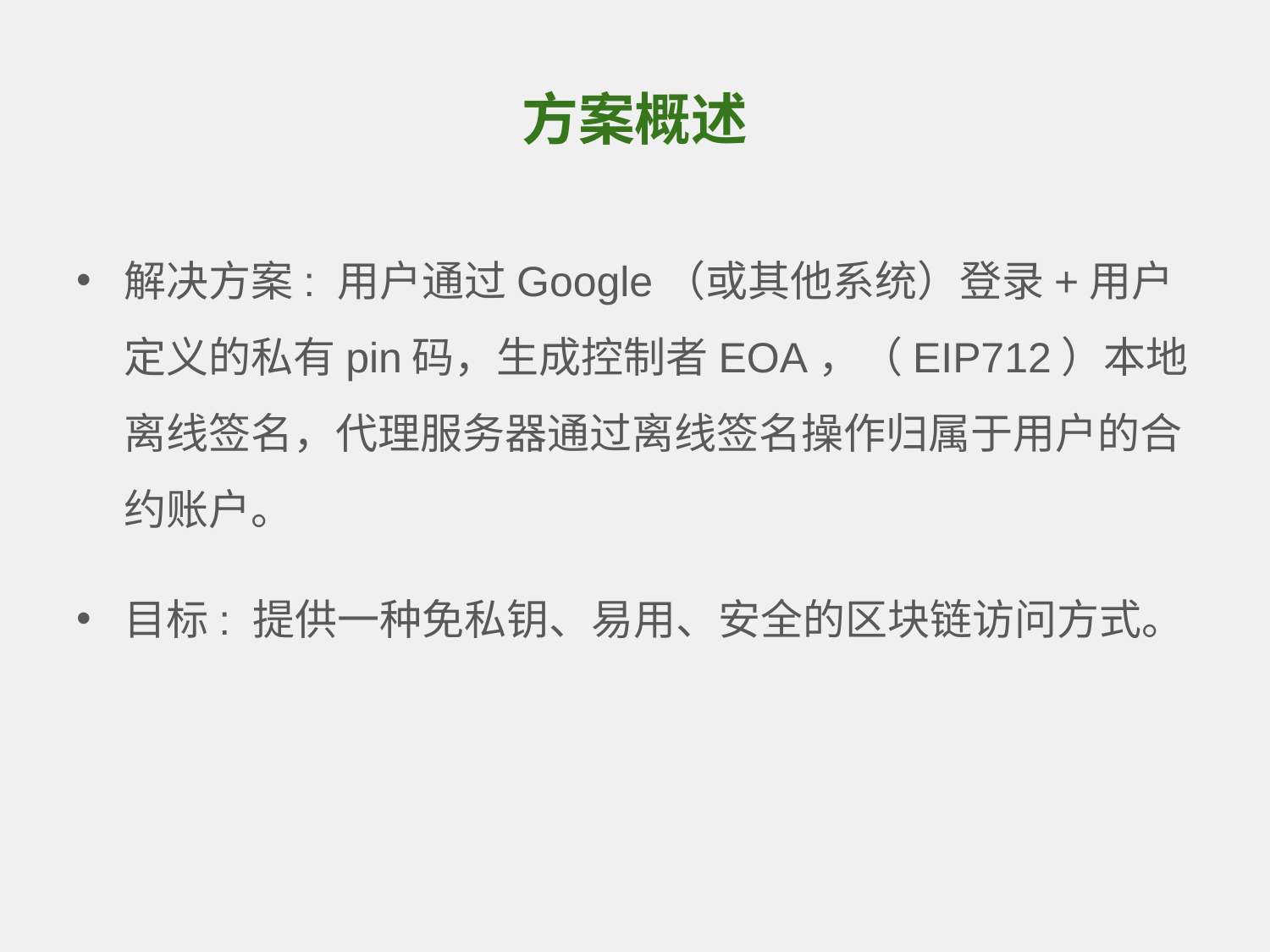

# 方案概述
解决方案: 用户通过Google（或其他系统）登录+用户定义的私有pin码，生成控制者EOA，（EIP712）本地离线签名，代理服务器通过离线签名操作归属于用户的合约账户。
目标: 提供一种免私钥、易用、安全的区块链访问方式。